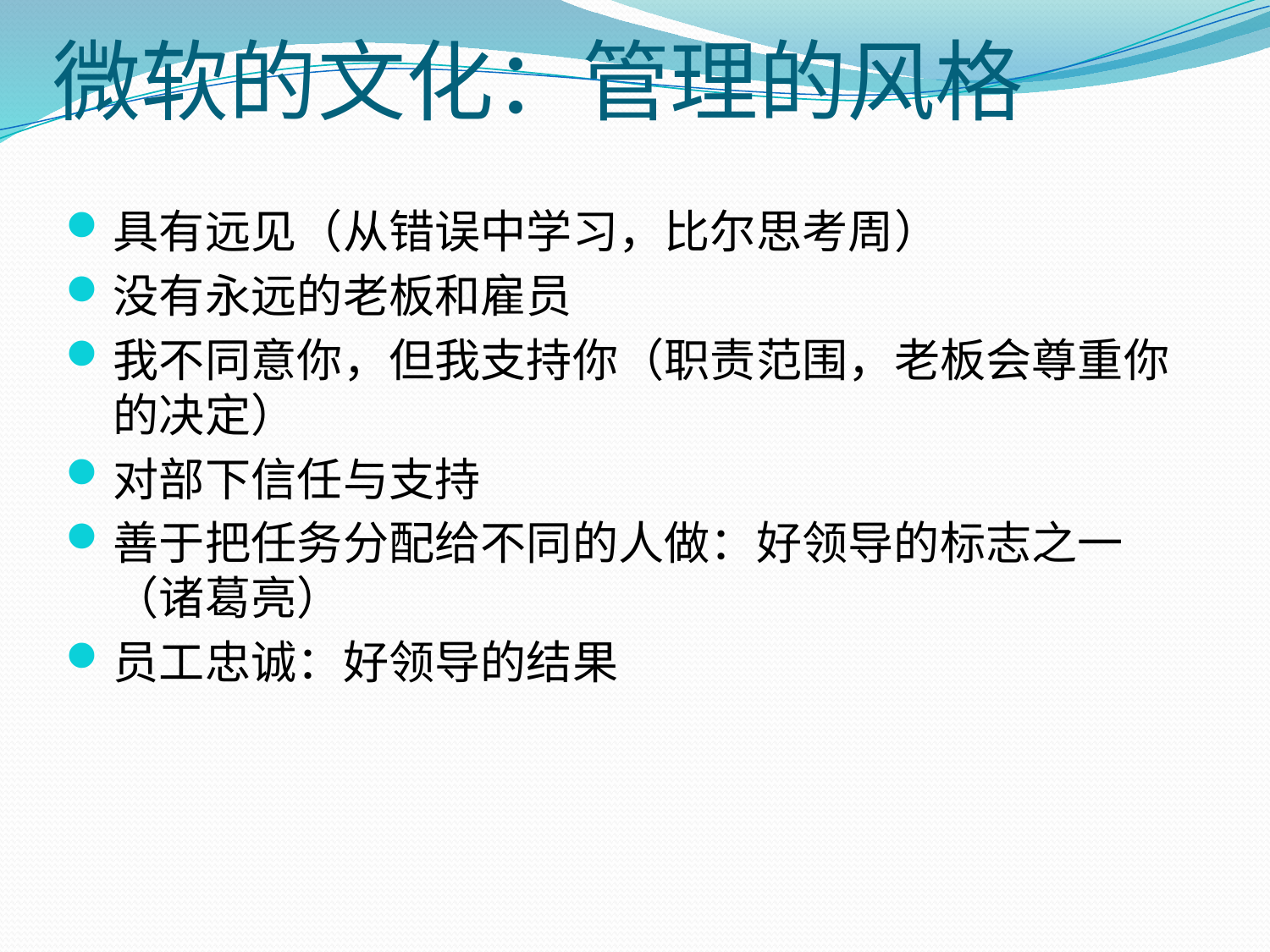

# 微软的文化：管理的风格
具有远见（从错误中学习，比尔思考周）
没有永远的老板和雇员
我不同意你，但我支持你（职责范围，老板会尊重你的决定）
对部下信任与支持
善于把任务分配给不同的人做：好领导的标志之一（诸葛亮）
员工忠诚：好领导的结果